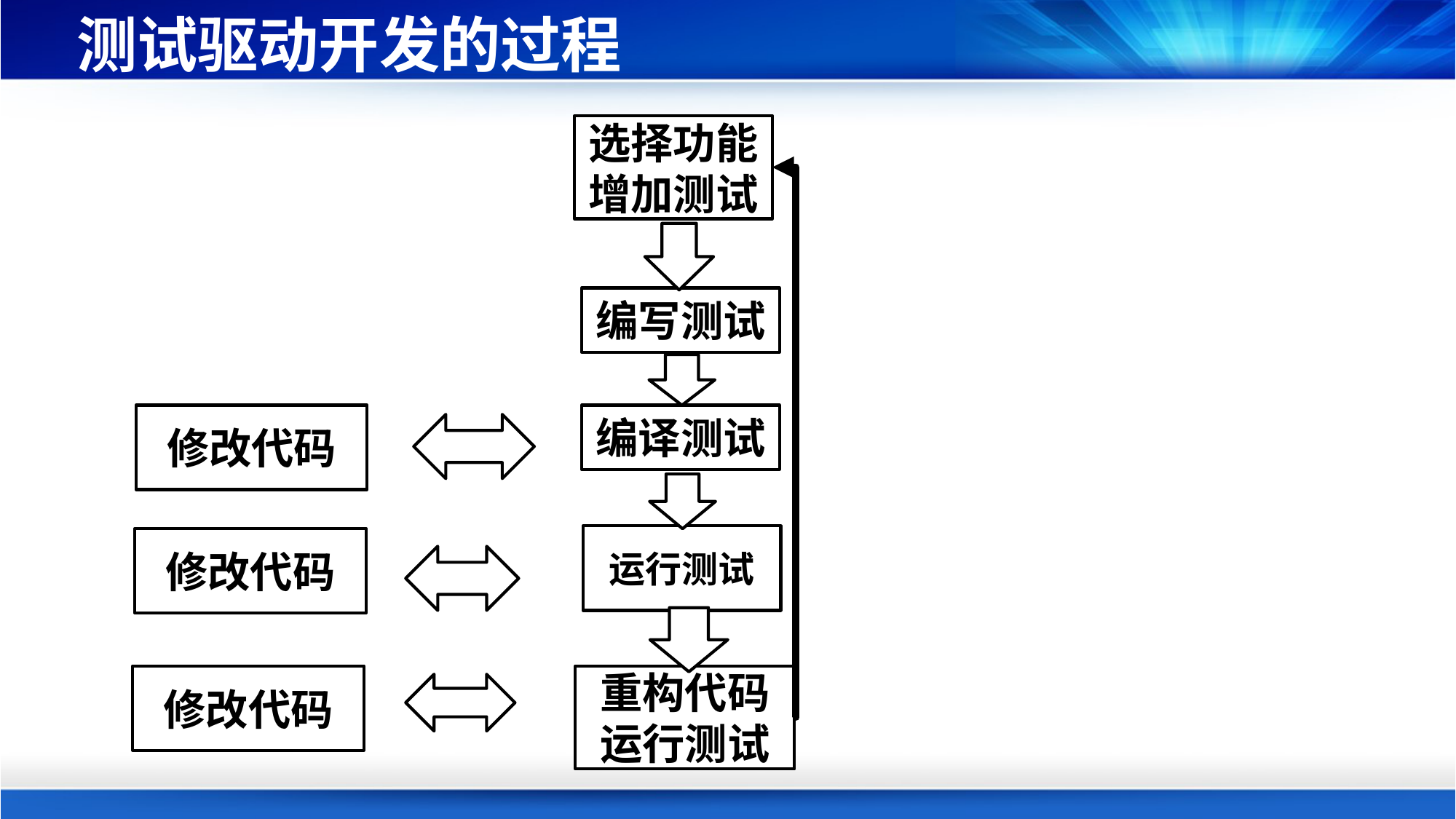

# 测试驱动开发的过程
选择功能
增加测试

编写测试

修改代码
编译测试

运行测试
修改代码

重构代码运行测试
修改代码